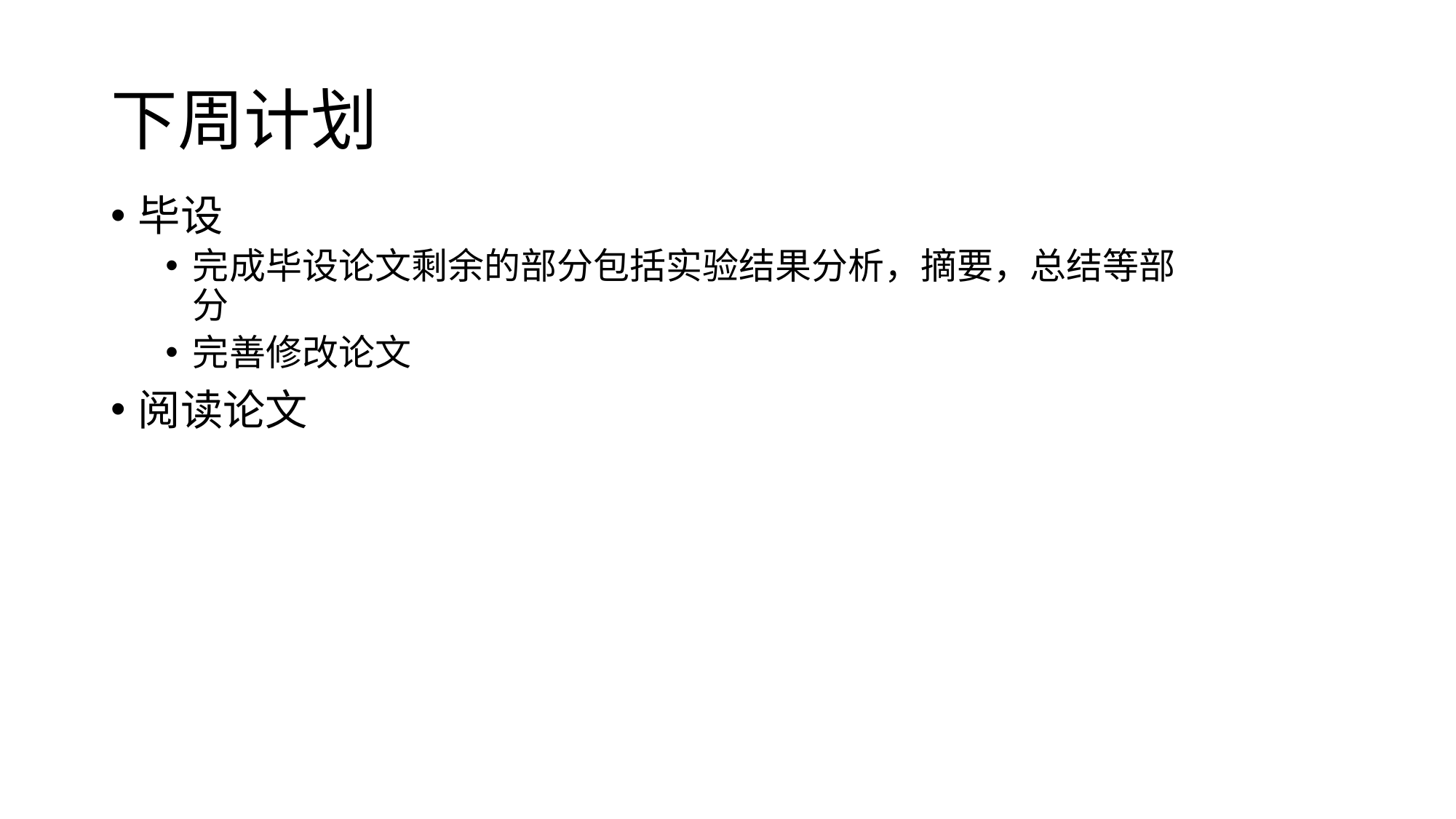

# 下周计划

毕设
完成毕设论文剩余的部分包括实验结果分析，摘要，总结等部分
完善修改论文
阅读论文